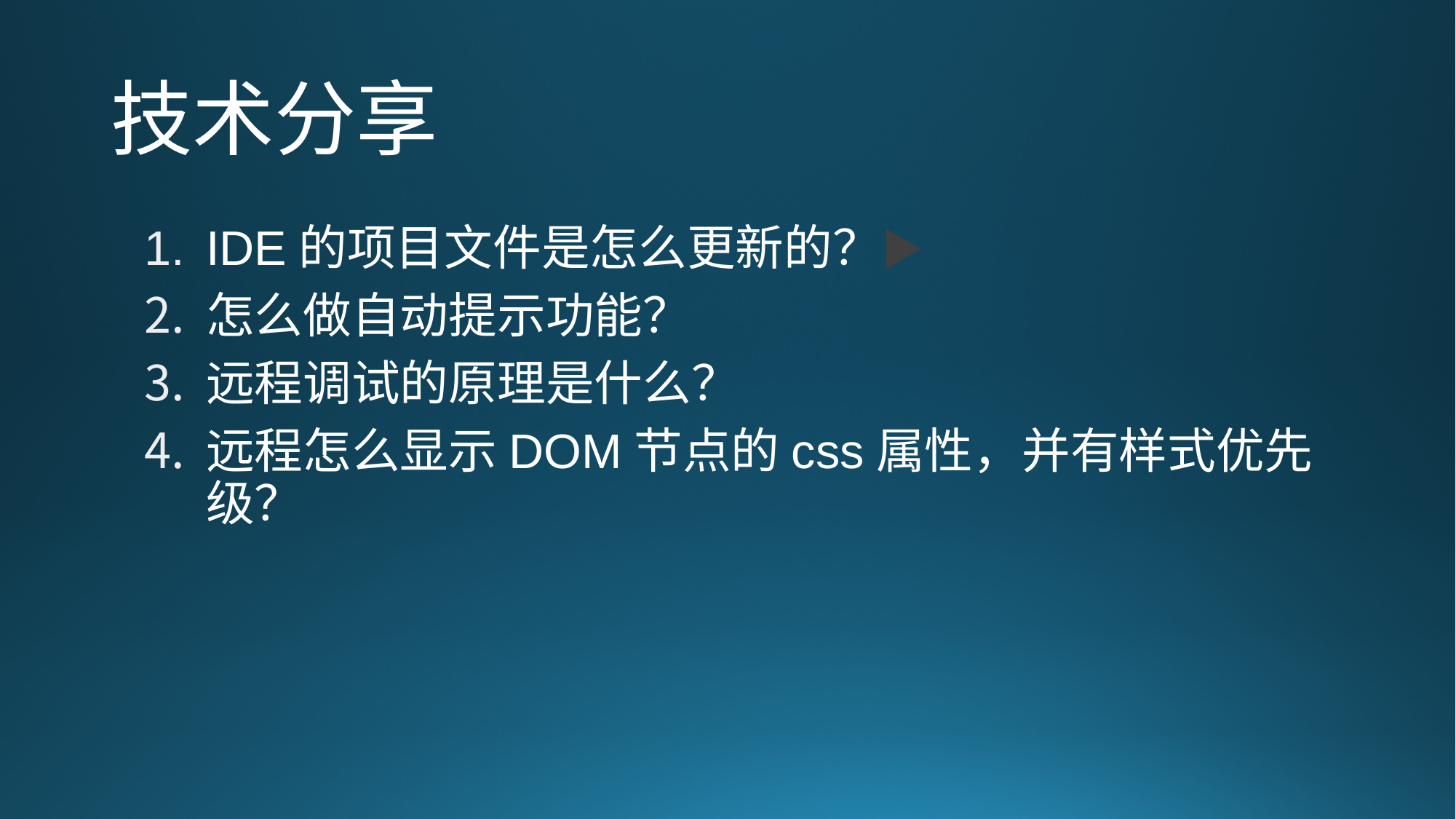

# 技术分享
IDE的项目文件是怎么更新的？▶
怎么做自动提示功能？
远程调试的原理是什么？
远程怎么显示DOM节点的css属性，并有样式优先级？